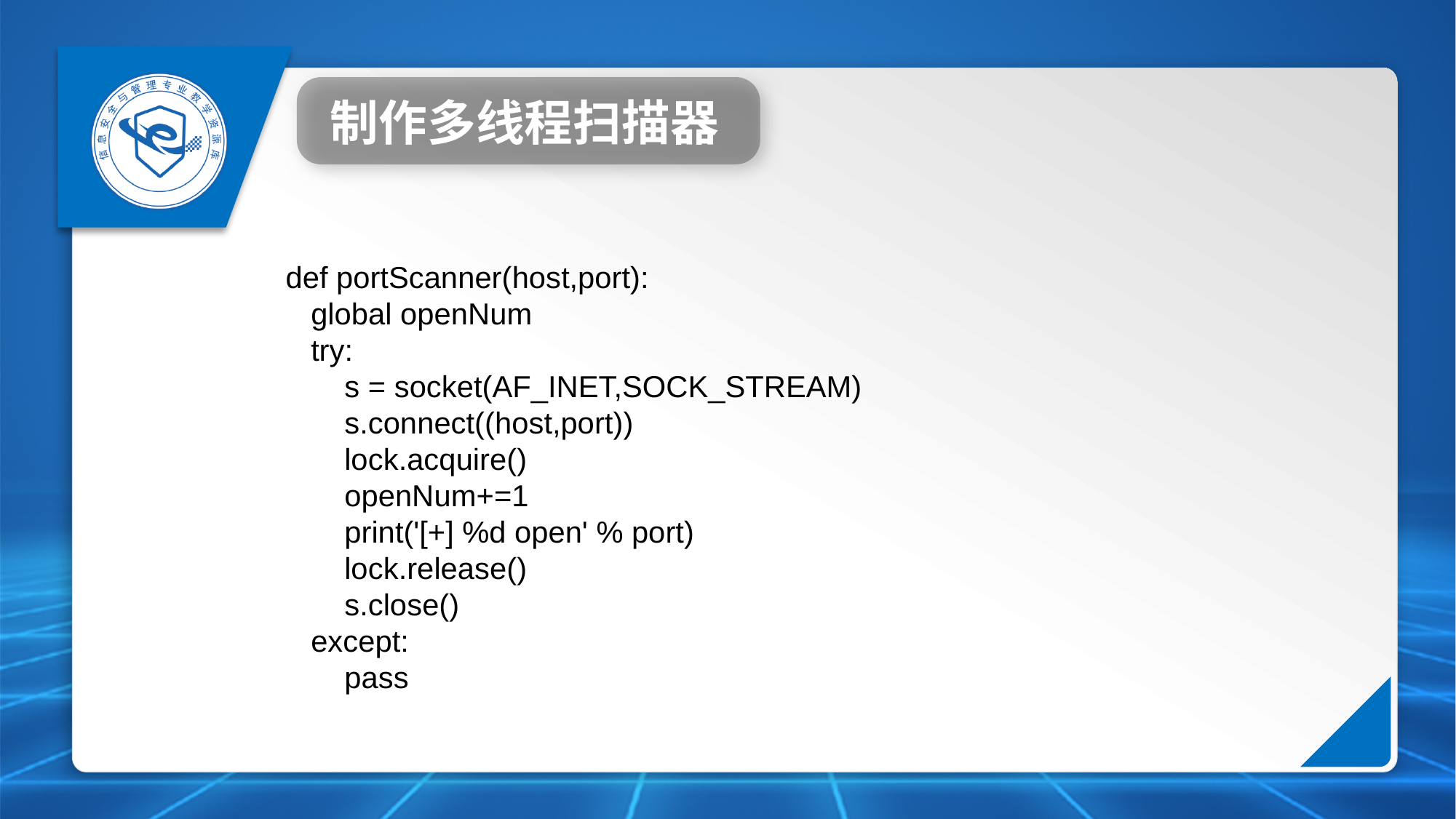

制作多线程扫描器
 def portScanner(host,port):
    global openNum
    try:
        s = socket(AF_INET,SOCK_STREAM)
        s.connect((host,port))
        lock.acquire()
        openNum+=1
        print('[+] %d open' % port)
        lock.release()
        s.close()
    except:
        pass